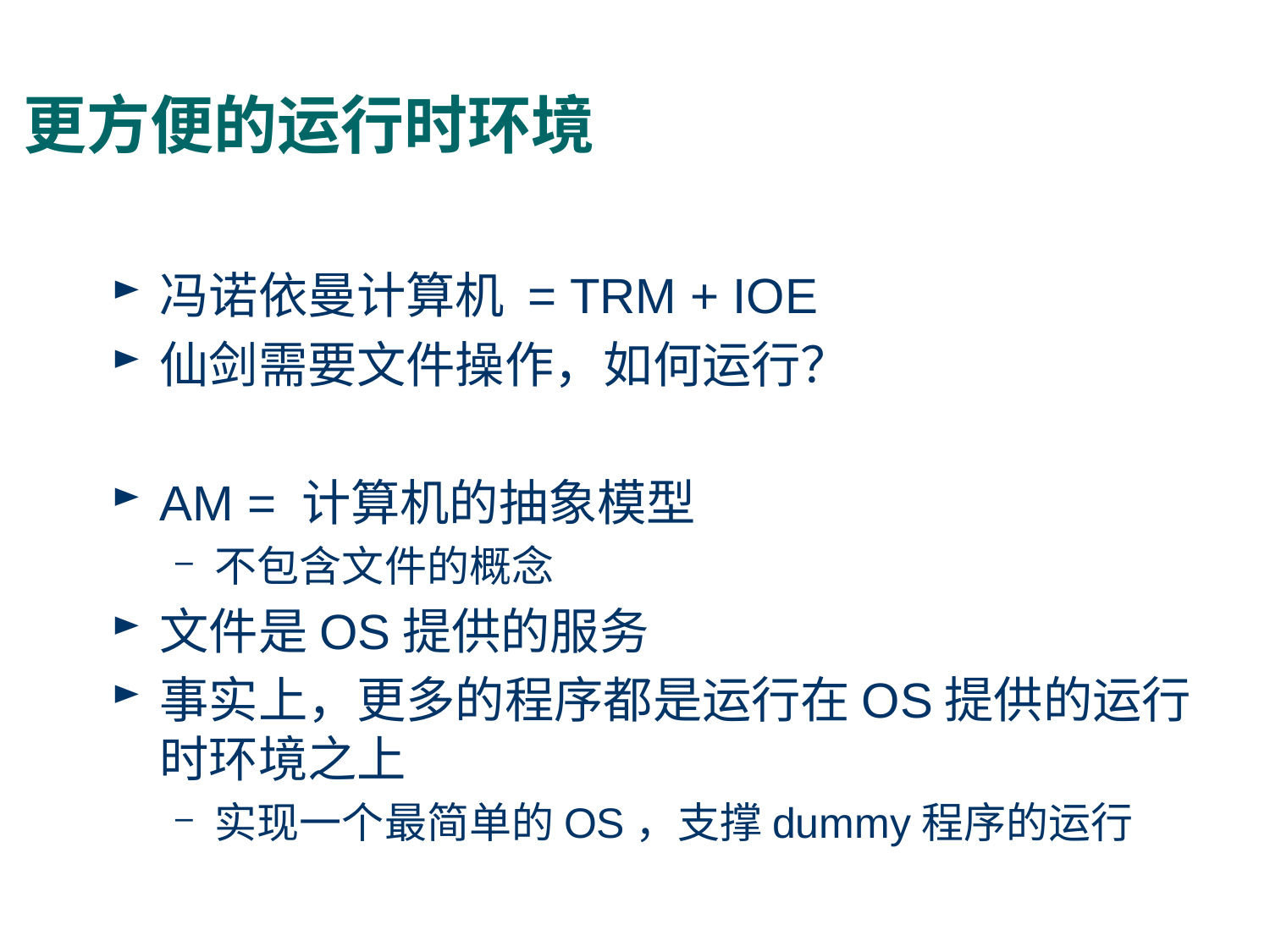

# 更方便的运行时环境
冯诺依曼计算机 = TRM + IOE
仙剑需要文件操作，如何运行？

AM = 计算机的抽象模型
不包含文件的概念
文件是OS提供的服务
事实上，更多的程序都是运行在OS提供的运行时环境之上
实现一个最简单的OS，支撑dummy程序的运行